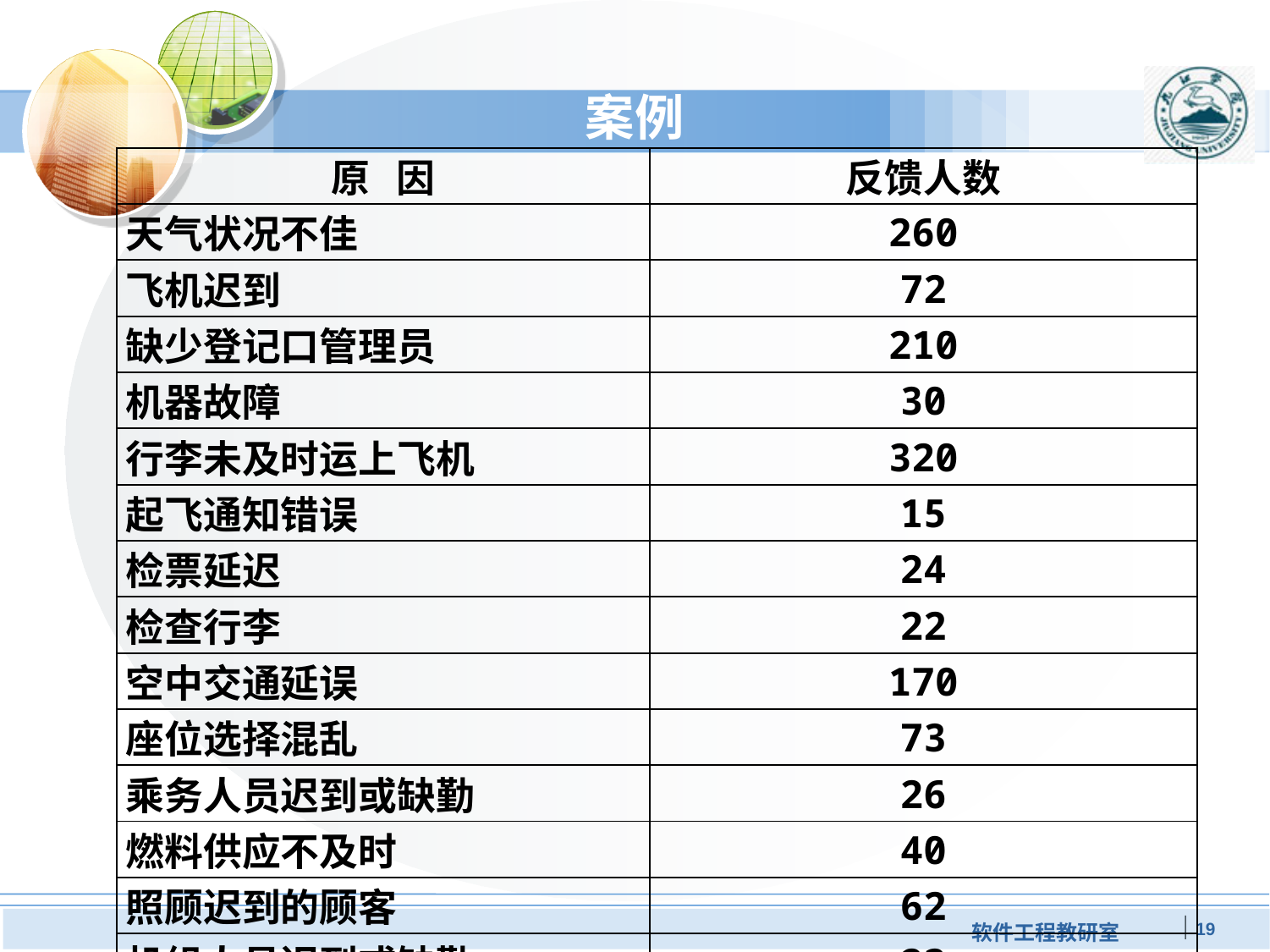

# 案例
| 原 因 | 反馈人数 |
| --- | --- |
| 天气状况不佳 | 260 |
| 飞机迟到 | 72 |
| 缺少登记口管理员 | 210 |
| 机器故障 | 30 |
| 行李未及时运上飞机 | 320 |
| 起飞通知错误 | 15 |
| 检票延迟 | 24 |
| 检查行李 | 22 |
| 空中交通延误 | 170 |
| 座位选择混乱 | 73 |
| 乘务人员迟到或缺勤 | 26 |
| 燃料供应不及时 | 40 |
| 照顾迟到的顾客 | 62 |
| 机组人员迟到或缺勤 | 23 |
| 总计 | 1347 |